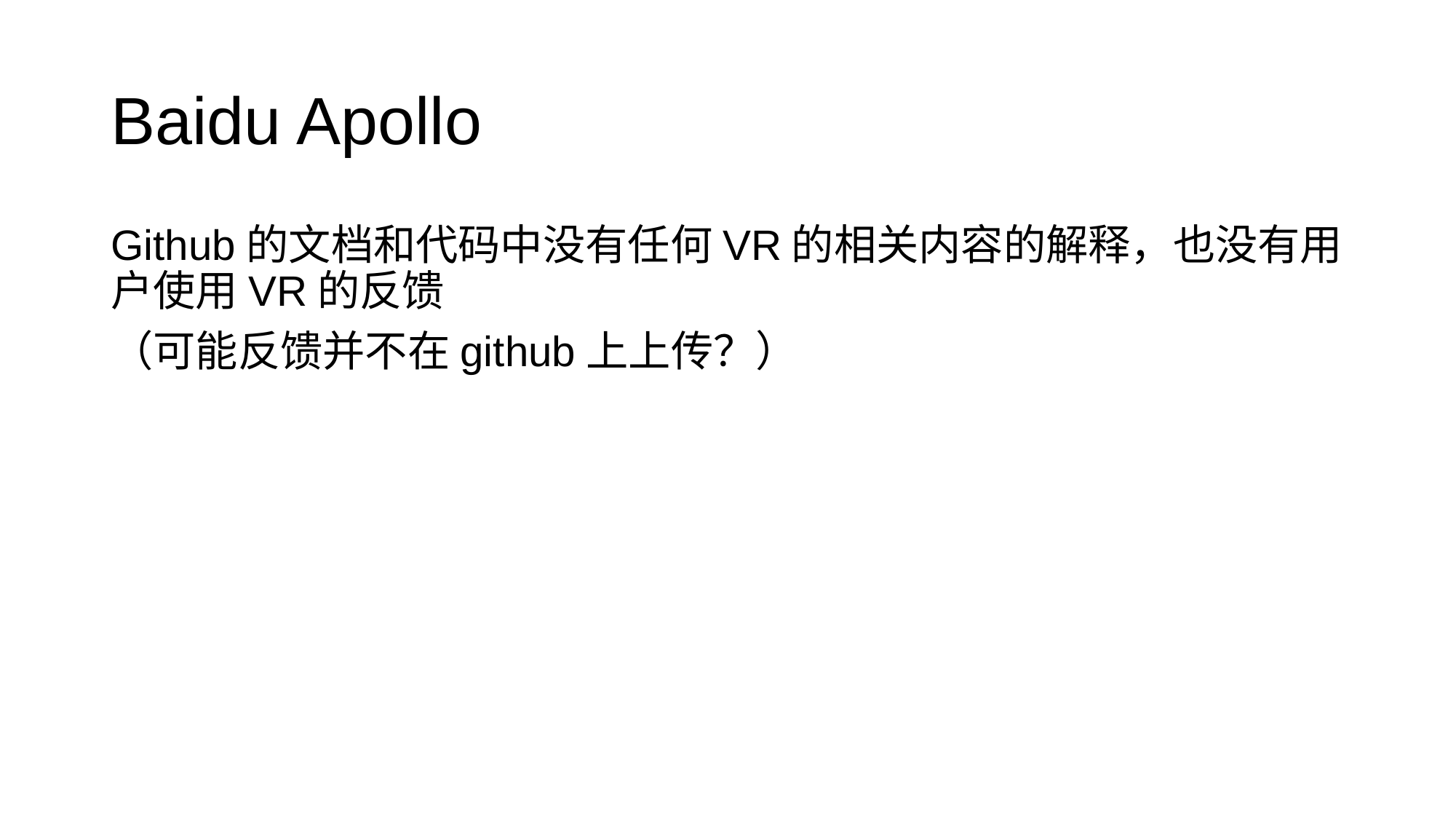

# Baidu Apollo
Github的文档和代码中没有任何VR的相关内容的解释，也没有用户使用VR的反馈
（可能反馈并不在github上上传？）